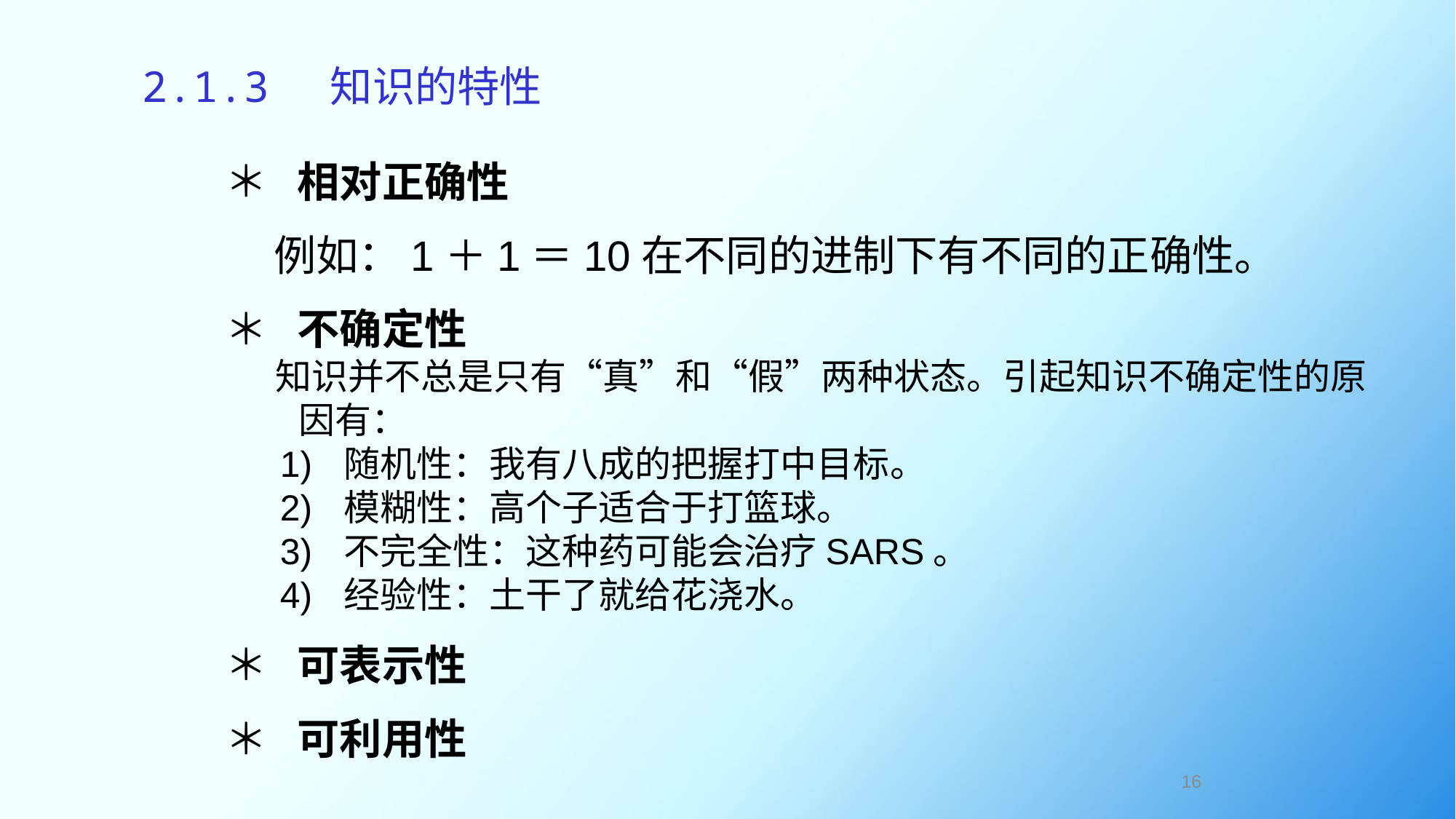

# 2.1.3  知识的特性
  相对正确性
    例如：1＋1＝10在不同的进制下有不同的正确性。
  不确定性
     知识并不总是只有“真”和“假”两种状态。引起知识不确定性的原因有：
随机性：我有八成的把握打中目标。
模糊性：高个子适合于打篮球。
不完全性：这种药可能会治疗SARS。
经验性：土干了就给花浇水。
  可表示性
  可利用性

16